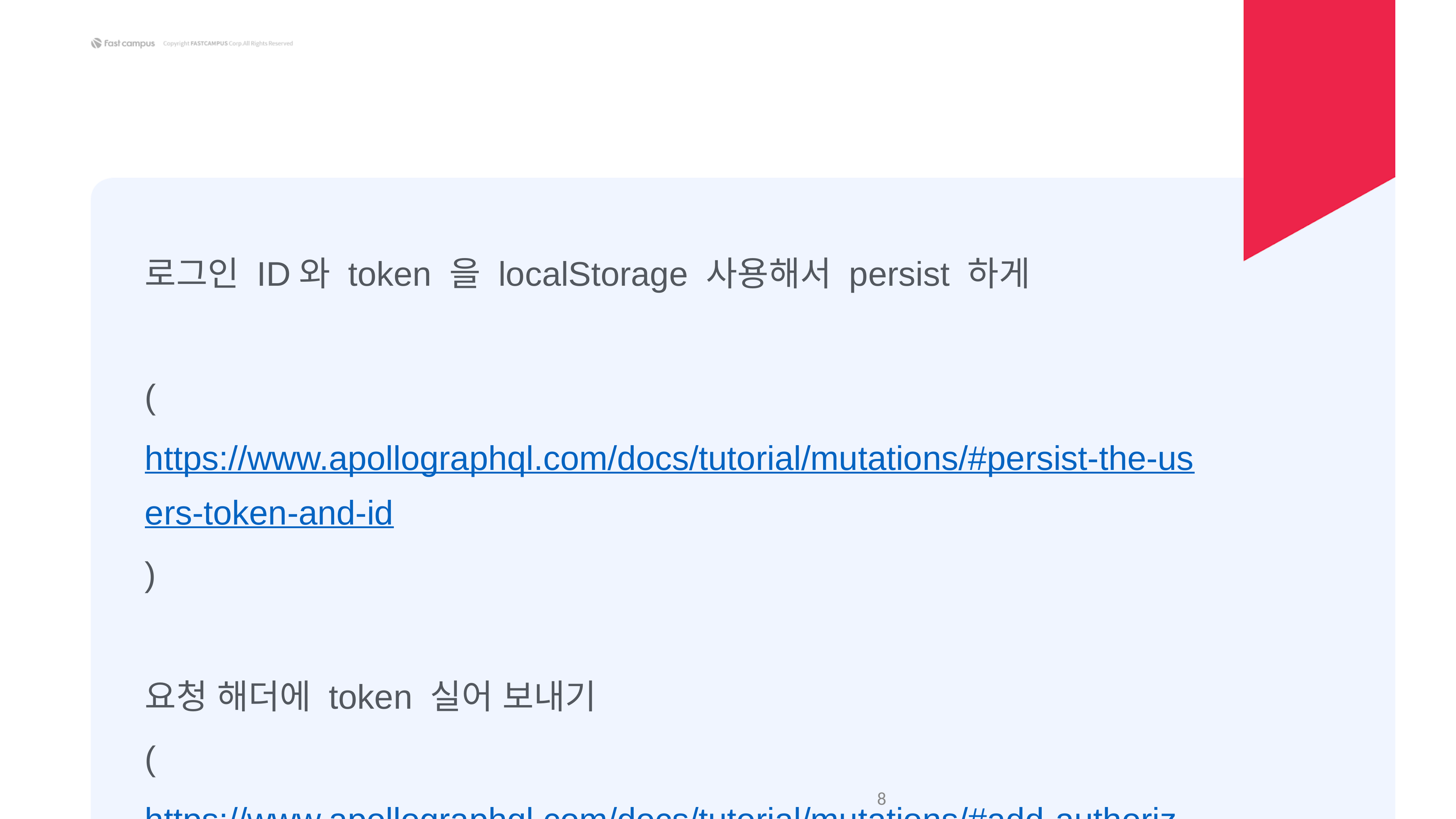

로그인 ID와 token 을 localStorage 사용해서 persist 하게

(https://www.apollographql.com/docs/tutorial/mutations/#persist-the-users-token-and-id)

요청 해더에 token 실어 보내기
(https://www.apollographql.com/docs/tutorial/mutations/#add-authorization-headers-to-all-requests)

8